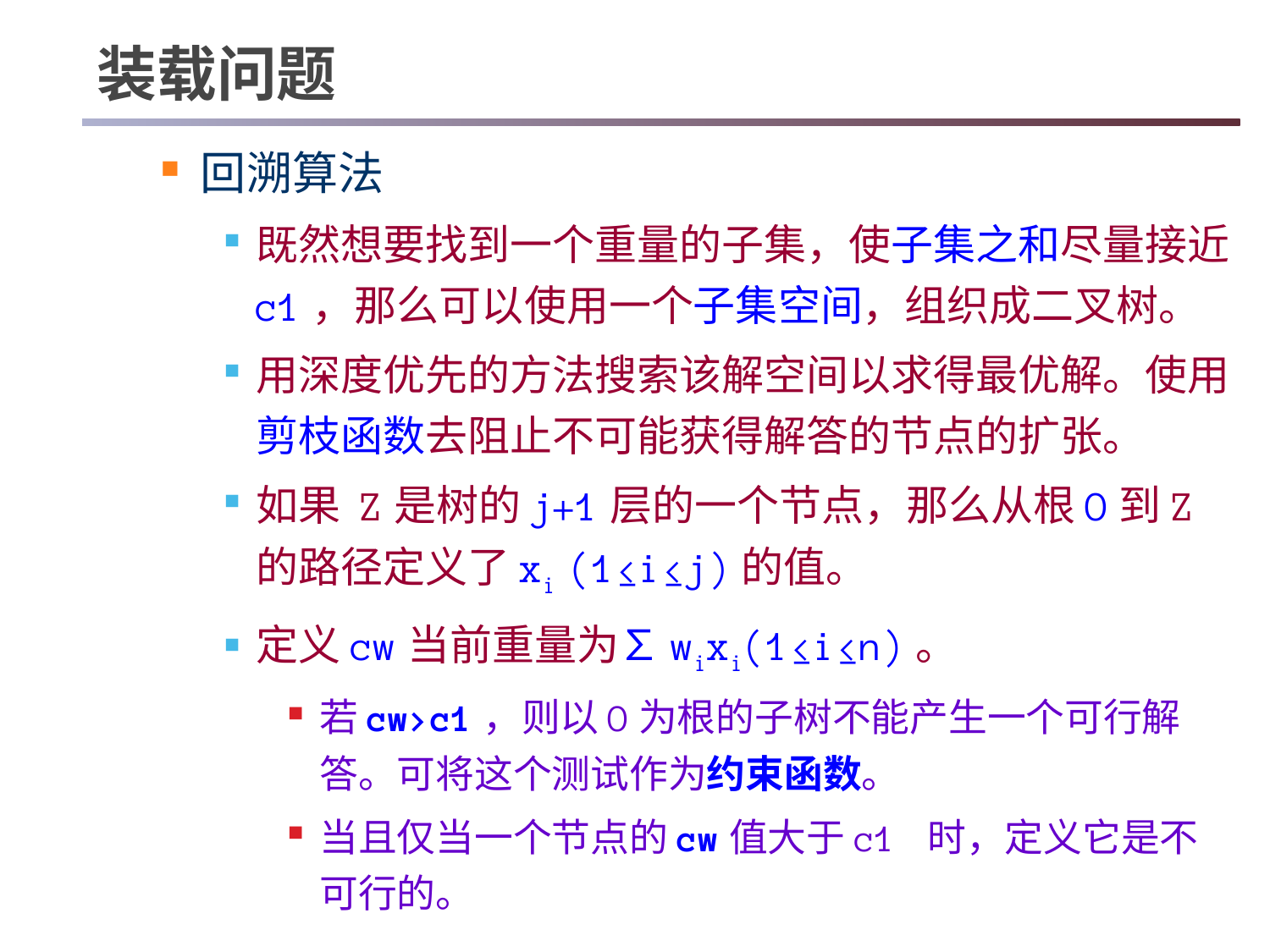

# 装载问题
回溯算法
既然想要找到一个重量的子集，使子集之和尽量接近 c1，那么可以使用一个子集空间，组织成二叉树。
用深度优先的方法搜索该解空间以求得最优解。使用剪枝函数去阻止不可能获得解答的节点的扩张。
如果 Z是树的j+1层的一个节点，那么从根O到Z的路径定义了xi (1≤i≤j)的值。
定义cw当前重量为∑wixi(1≤i≤n)。
若cw>c1，则以O为根的子树不能产生一个可行解答。可将这个测试作为约束函数。
当且仅当一个节点的cw值大于c1 时，定义它是不可行的。